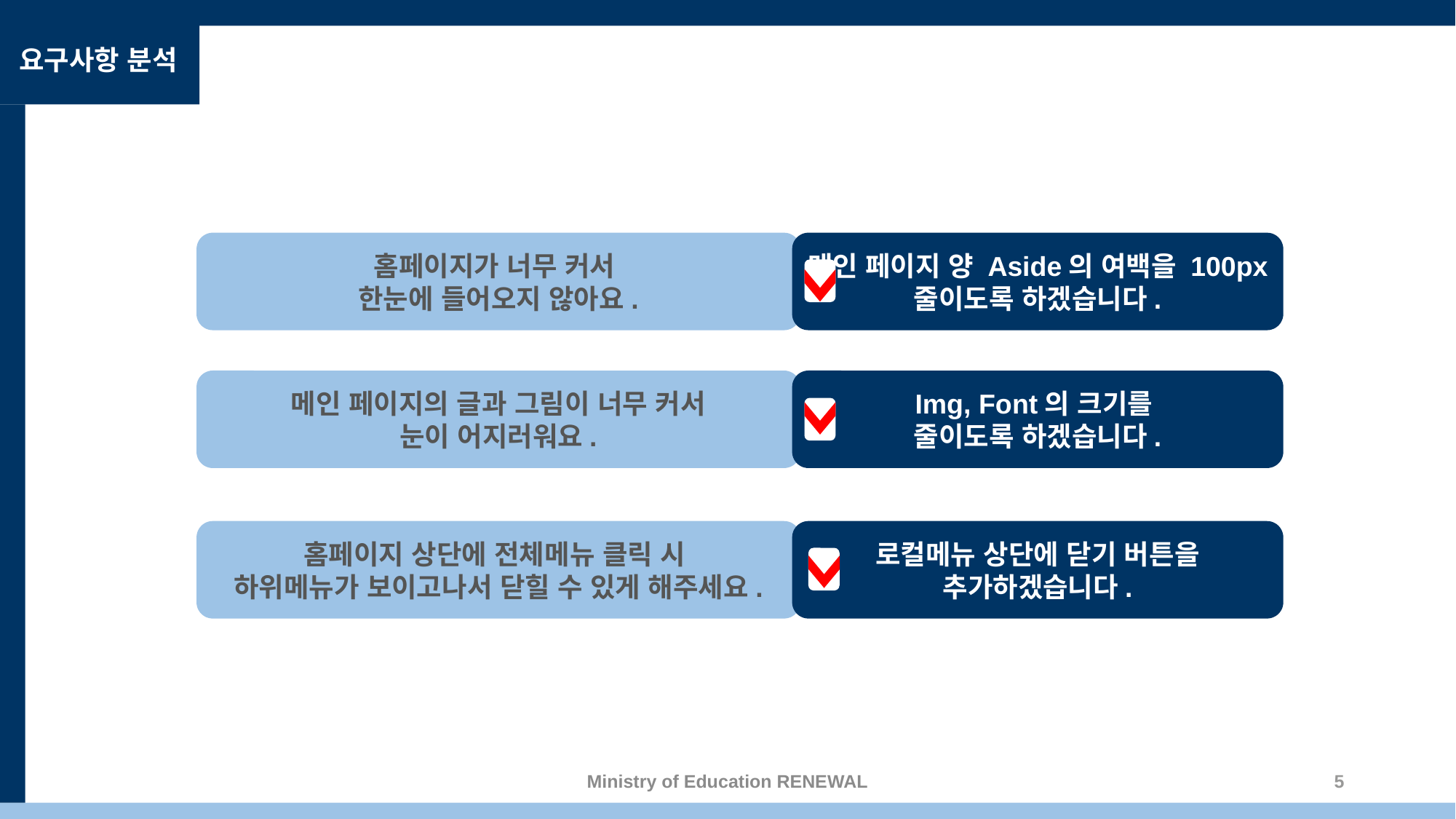

요구사항 분석
홈페이지가 너무 커서
한눈에 들어오지 않아요.
메인 페이지 양 Aside의 여백을 100px 줄이도록 하겠습니다.
메인 페이지의 글과 그림이 너무 커서
눈이 어지러워요.
Img, Font의 크기를
줄이도록 하겠습니다.
홈페이지 상단에 전체메뉴 클릭 시
하위메뉴가 보이고나서 닫힐 수 있게 해주세요.
로컬메뉴 상단에 닫기 버튼을
추가하겠습니다.

Ministry of Education RENEWAL
5